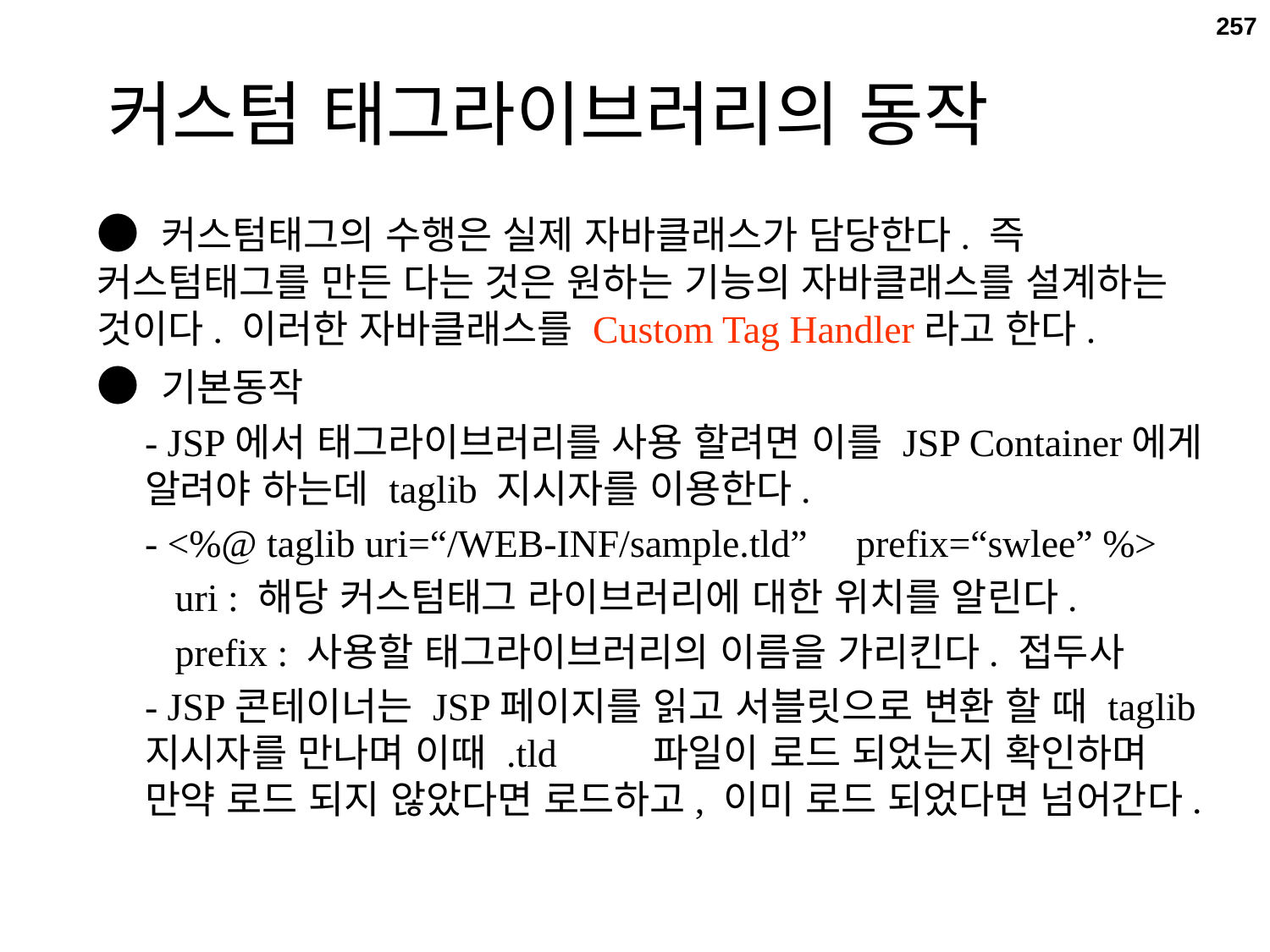

257
커스텀 태그라이브러리의 동작
● 커스텀태그의 수행은 실제 자바클래스가 담당한다. 즉 커스텀태그를 만든 다는 것은 원하는 기능의 자바클래스를 설계하는 것이다. 이러한 자바클래스를 Custom Tag Handler라고 한다.
● 기본동작
	- JSP에서 태그라이브러리를 사용 할려면 이를 JSP Container에게 알려야 하는데 taglib 지시자를 이용한다.
	- <%@ taglib uri=“/WEB-INF/sample.tld”     prefix=“swlee” %>
        uri : 해당 커스텀태그 라이브러리에 대한 위치를 알린다.
        prefix : 사용할 태그라이브러리의 이름을 가리킨다. 접두사
	- JSP콘테이너는 JSP페이지를 읽고 서블릿으로 변환 할 때 taglib지시자를 만나며 이때 .tld	파일이 로드 되었는지 확인하며 만약 로드 되지 않았다면 로드하고, 이미 로드 되었다면 넘어간다.